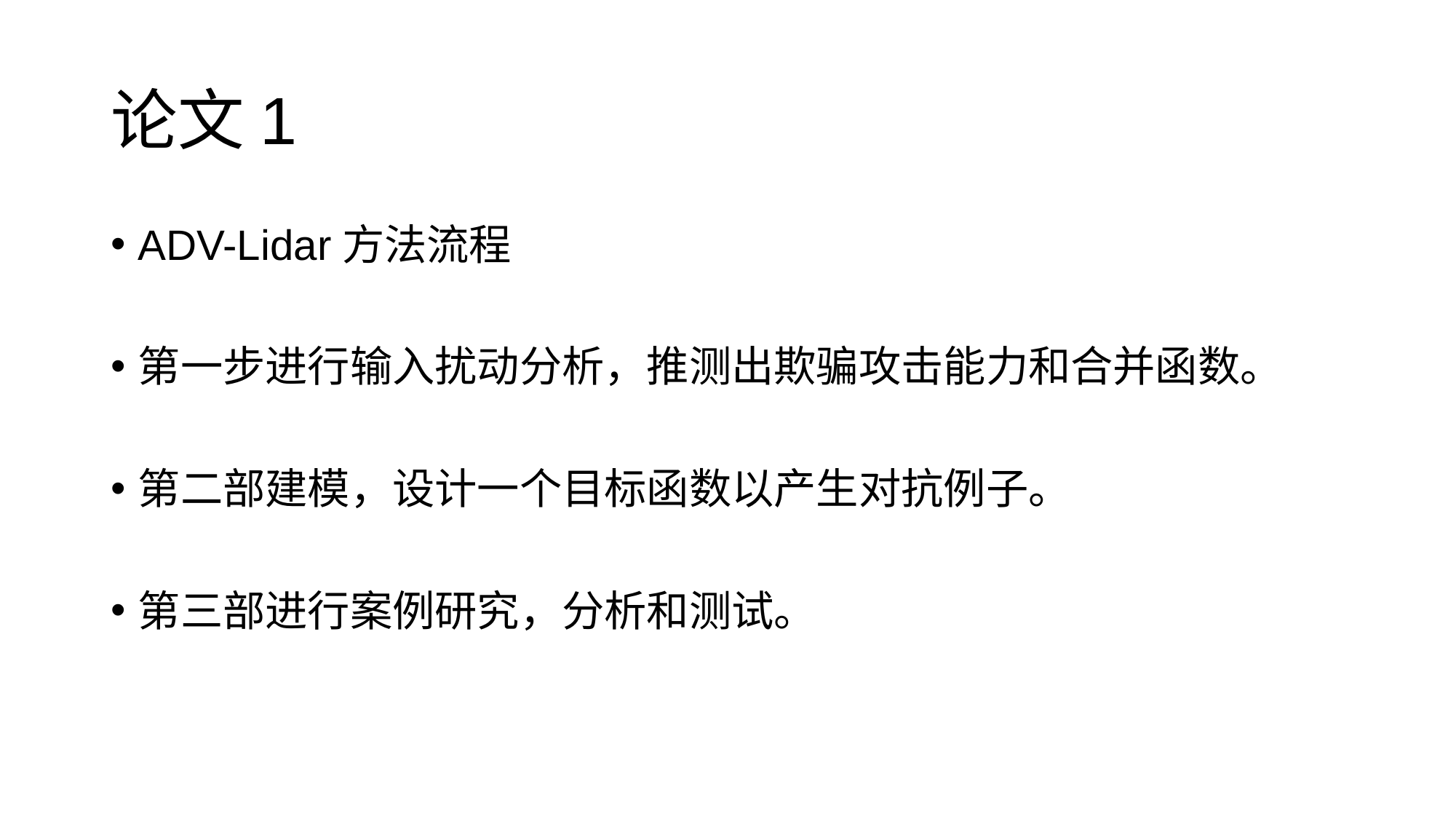

# 论文1
ADV-Lidar方法流程

第一步进行输入扰动分析，推测出欺骗攻击能力和合并函数。

第二部建模，设计一个目标函数以产生对抗例子。

第三部进行案例研究，分析和测试。